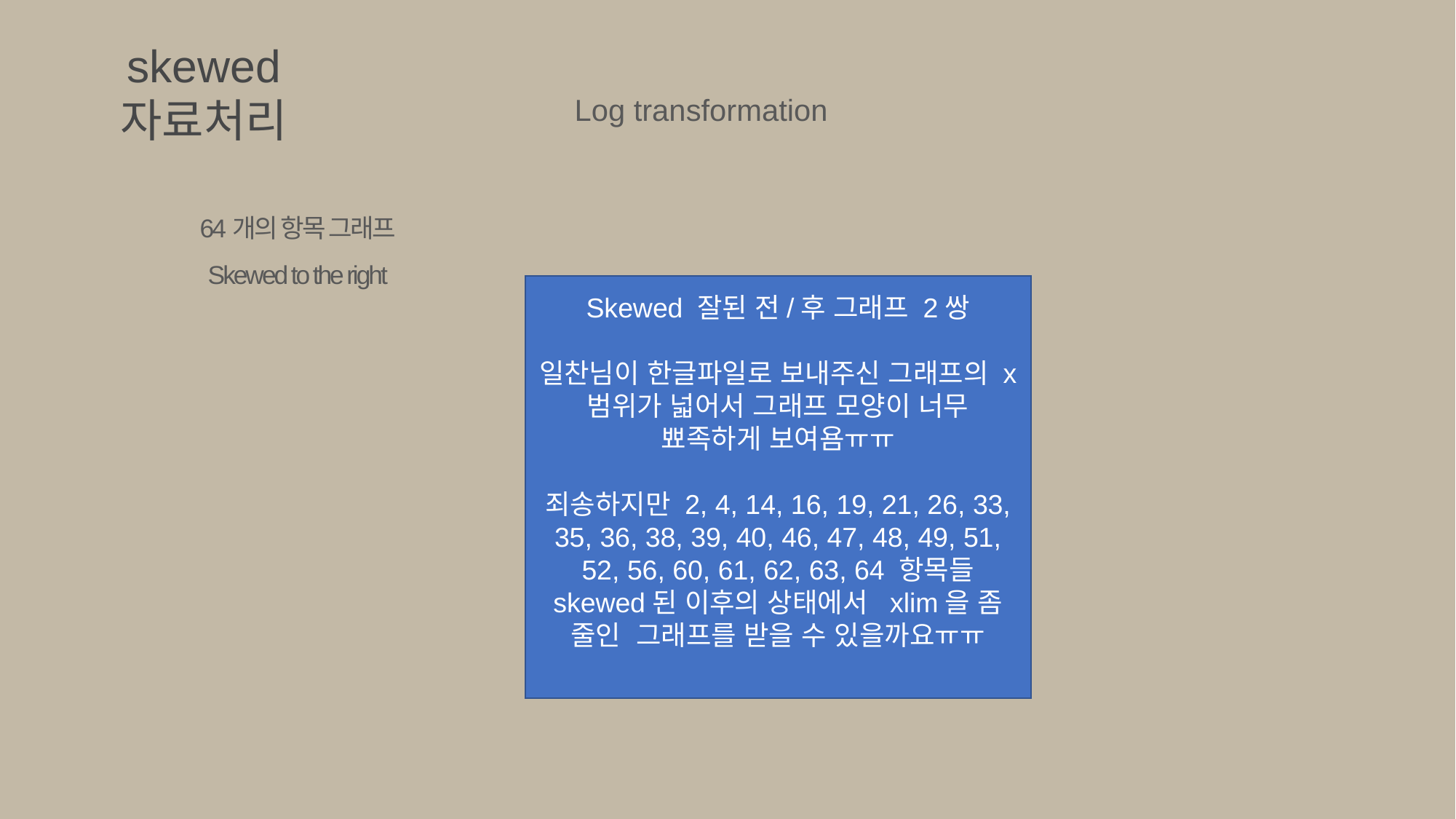

skewed 자료처리
Log transformation
64개의 항목 그래프
Skewed to the right
Skewed 잘된 전/후 그래프 2쌍

일찬님이 한글파일로 보내주신 그래프의 x 범위가 넓어서 그래프 모양이 너무 뾰족하게 보여욤ㅠㅠ

죄송하지만 2, 4, 14, 16, 19, 21, 26, 33, 35, 36, 38, 39, 40, 46, 47, 48, 49, 51, 52, 56, 60, 61, 62, 63, 64 항목들 skewed된 이후의 상태에서  xlim을 좀 줄인  그래프를 받을 수 있을까요ㅠㅠ